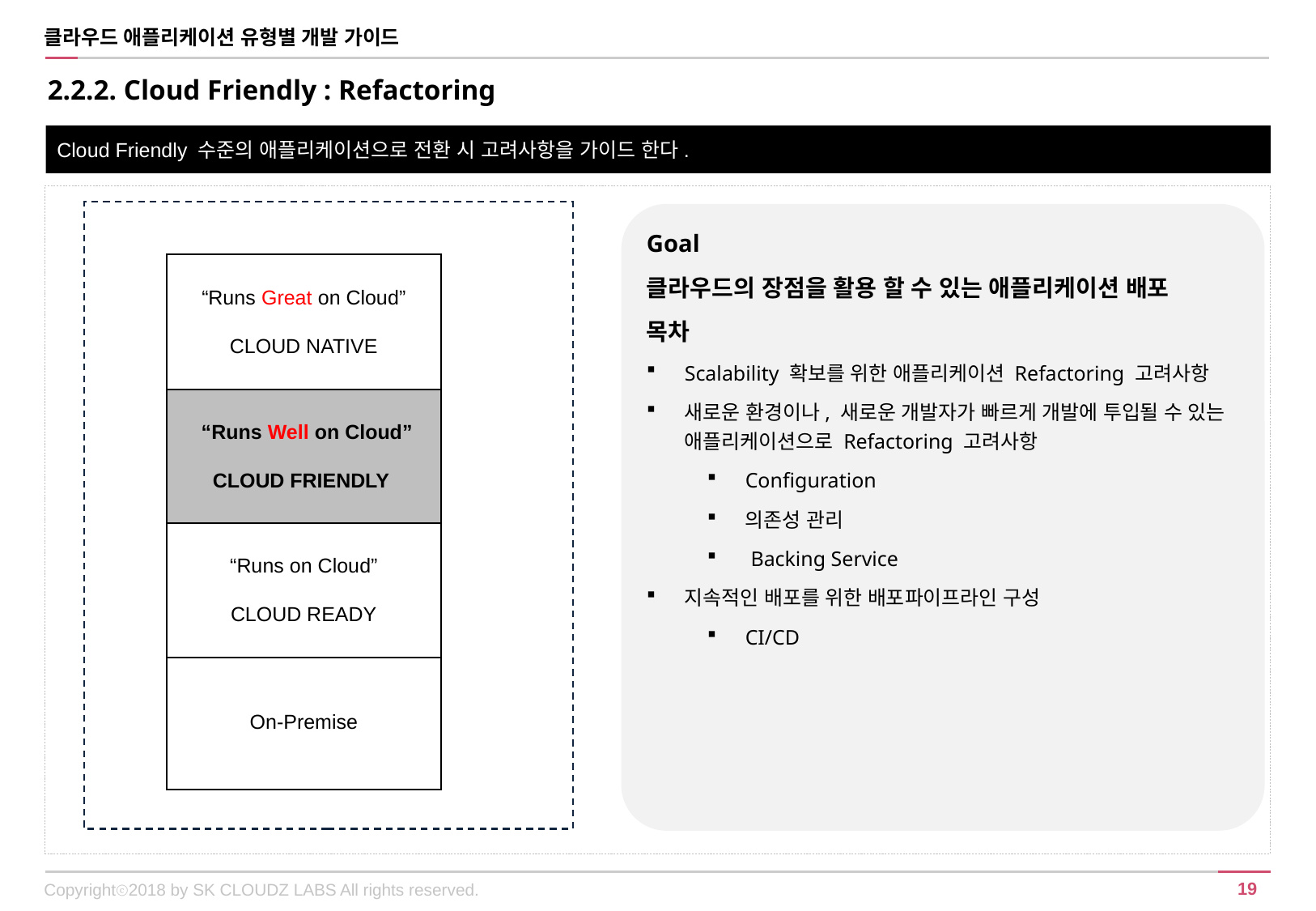

클라우드 애플리케이션 유형별 개발 가이드

2.2.2. Cloud Friendly : Refactoring

Cloud Friendly 수준의 애플리케이션으로 전환 시 고려사항을 가이드 한다.

Goal
클라우드의 장점을 활용 할 수 있는 애플리케이션 배포
목차
Scalability 확보를 위한 애플리케이션 Refactoring 고려사항
새로운 환경이나, 새로운 개발자가 빠르게 개발에 투입될 수 있는 애플리케이션으로 Refactoring 고려사항
Configuration
의존성 관리
 Backing Service
지속적인 배포를 위한 배포파이프라인 구성
CI/CD

“Runs Great on Cloud”

CLOUD NATIVE

    “Runs Well on Cloud”

CLOUD FRIENDLY

“Runs on Cloud”

CLOUD READY

On-Premise
Copyrightⓒ2018 by SK CLOUDZ LABS All rights reserved.